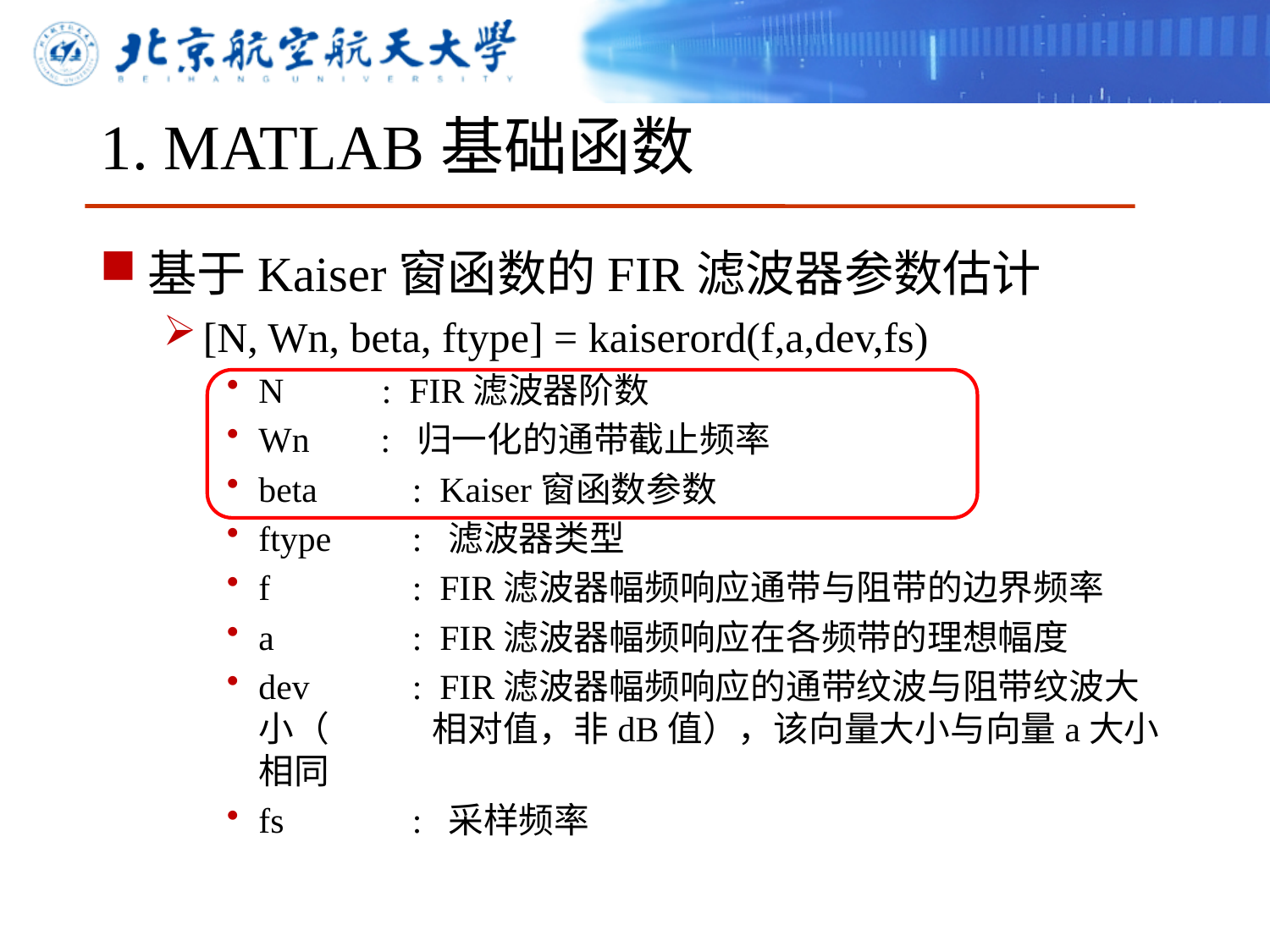

# 1. MATLAB基础函数
基于Kaiser窗函数的FIR滤波器参数估计
[N, Wn, beta, ftype] = kaiserord(f,a,dev,fs)
N           :  FIR滤波器阶数
Wn        :  归一化的通带截止频率
beta	   :  Kaiser窗函数参数
ftype	   :  滤波器类型
f	   :  FIR滤波器幅频响应通带与阻带的边界频率
a	   :  FIR滤波器幅频响应在各频带的理想幅度
dev	   :  FIR滤波器幅频响应的通带纹波与阻带纹波大小（	      相对值，非dB值），该向量大小与向量a大小相同
fs	   :  采样频率